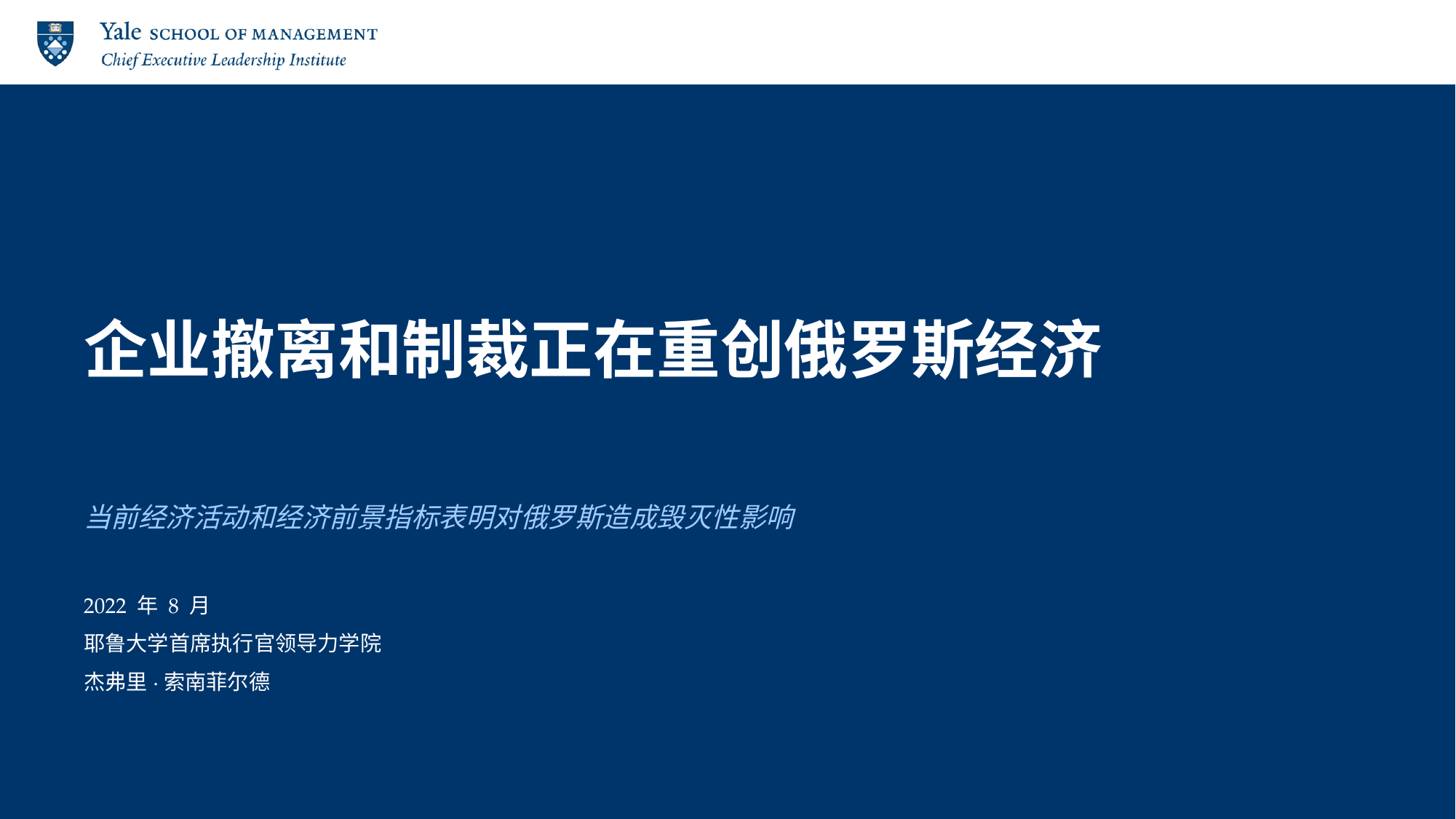

# 企业撤离和制裁正在重创俄罗斯经济
当前经济活动和经济前景指标表明对俄罗斯造成毁灭性影响
2022 年 8 月
耶鲁大学首席执行官领导力学院
杰弗里·索南菲尔德